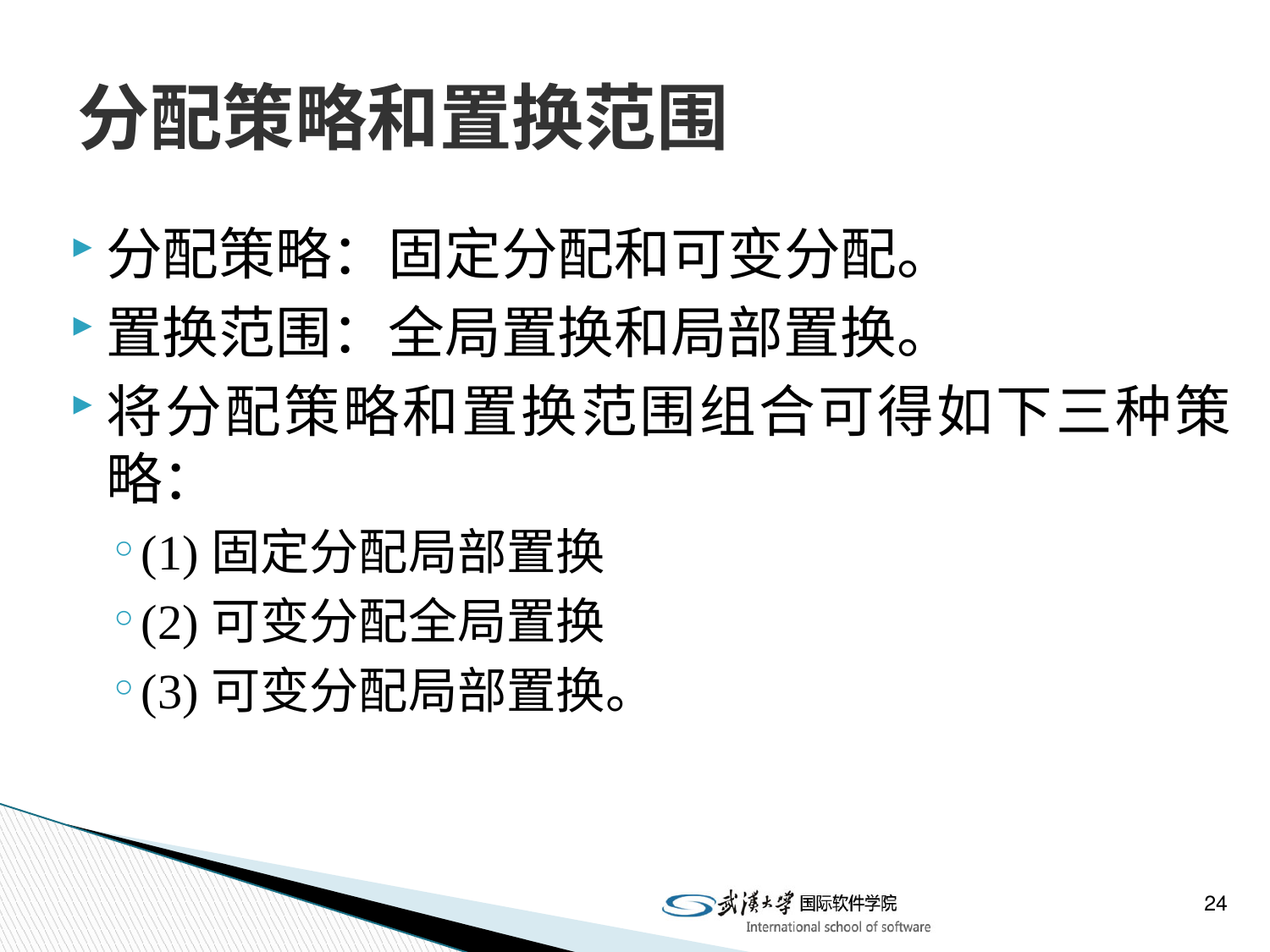

# 分配策略和置换范围
分配策略：固定分配和可变分配。
置换范围：全局置换和局部置换。
将分配策略和置换范围组合可得如下三种策略：
(1)固定分配局部置换
(2)可变分配全局置换
(3)可变分配局部置换。